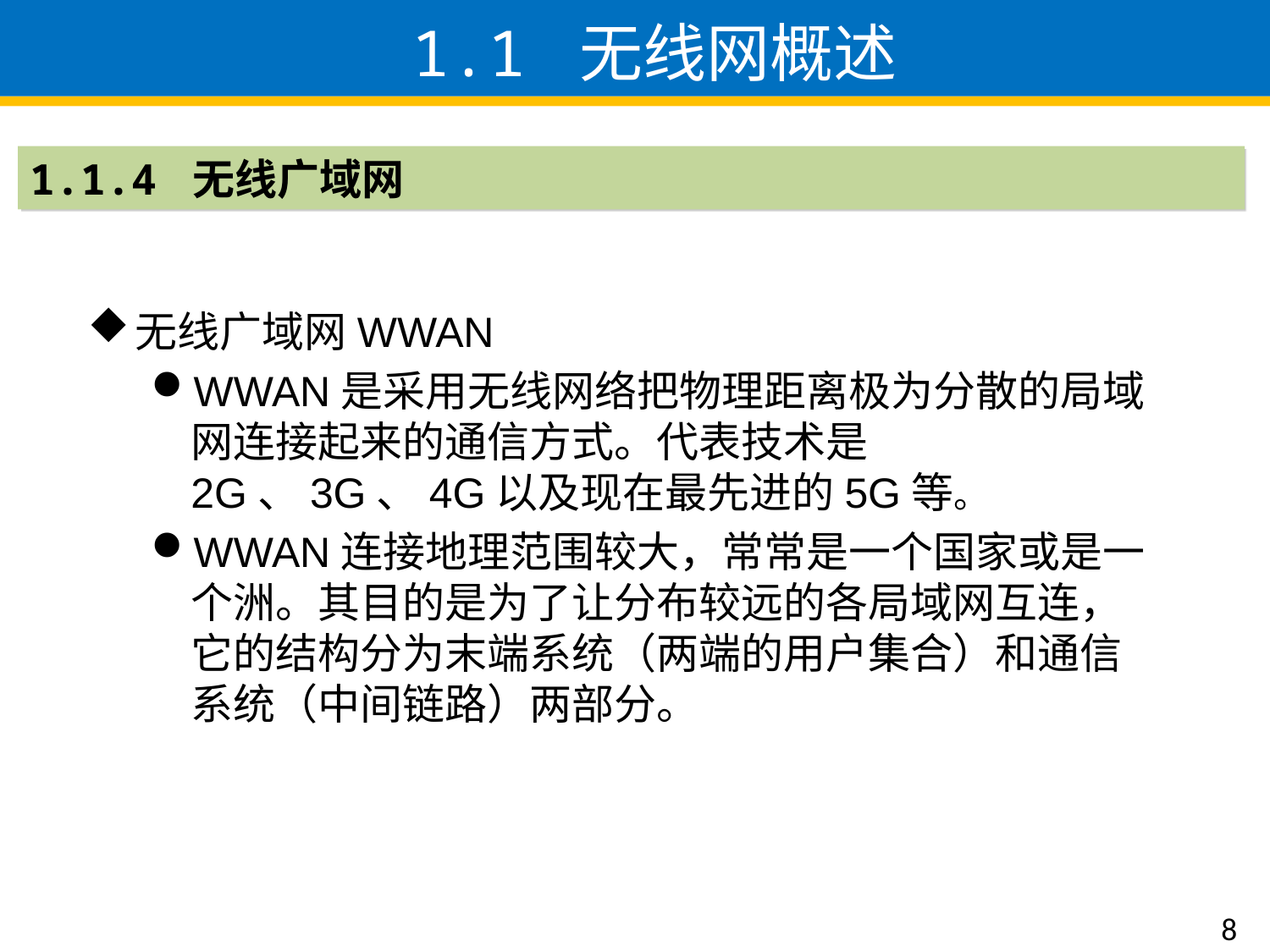

# 1.1 无线网概述
1.1.4 无线广域网
无线广域网WWAN
WWAN是采用无线网络把物理距离极为分散的局域网连接起来的通信方式。代表技术是2G、3G、4G以及现在最先进的5G等。
WWAN连接地理范围较大，常常是一个国家或是一个洲。其目的是为了让分布较远的各局域网互连，它的结构分为末端系统（两端的用户集合）和通信系统（中间链路）两部分。

8